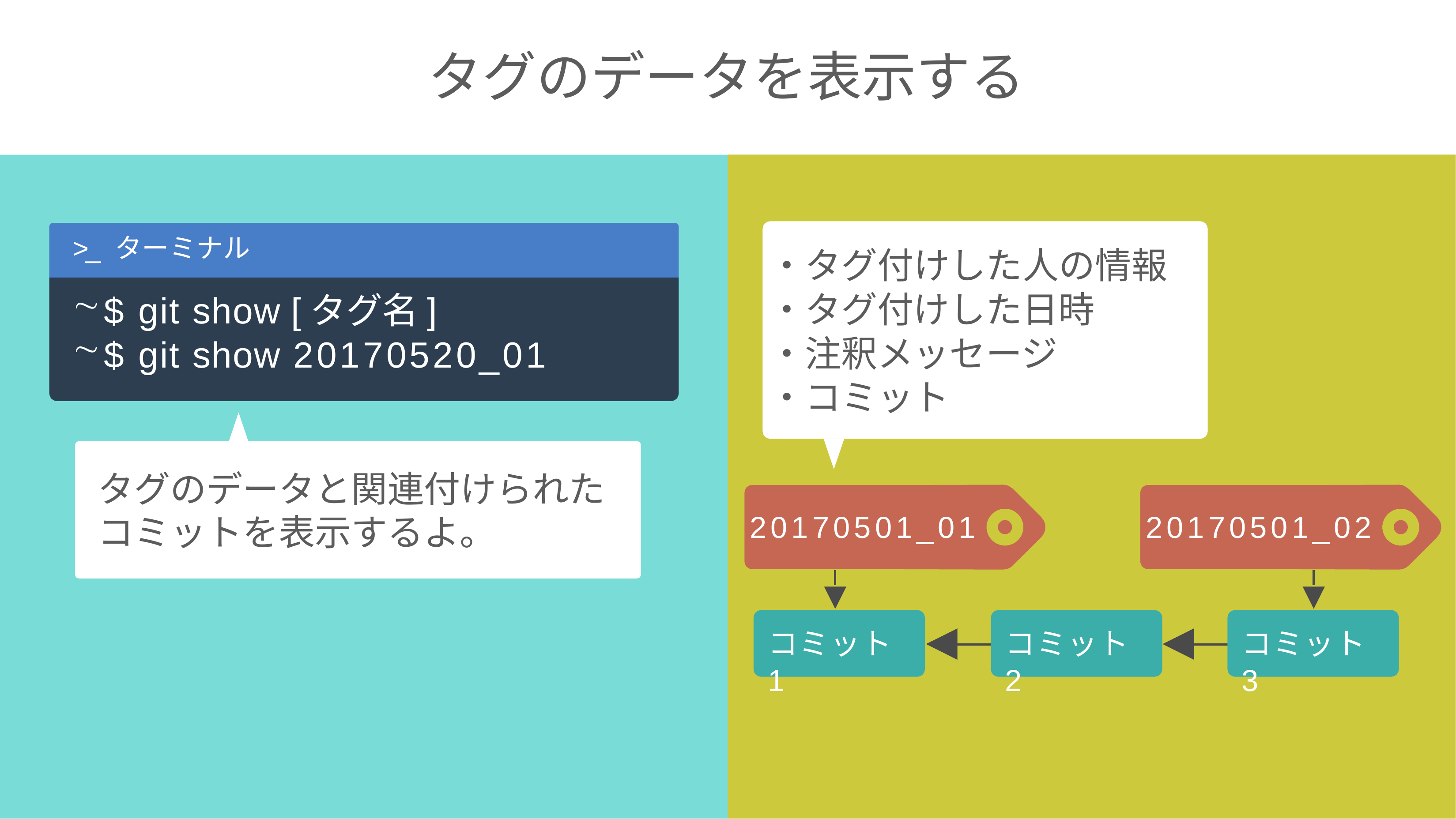

# タグのデータを表示する

>_ ターミナル
$ git show [タグ名]
$ git show 20170520_01

・タグ付けした人の情報
・タグ付けした日時
・注釈メッセージ
・コミット
タグのデータと関連付けられたコミットを表示するよ。

20170501_01
20170501_02

コミット1
コミット2
コミット3